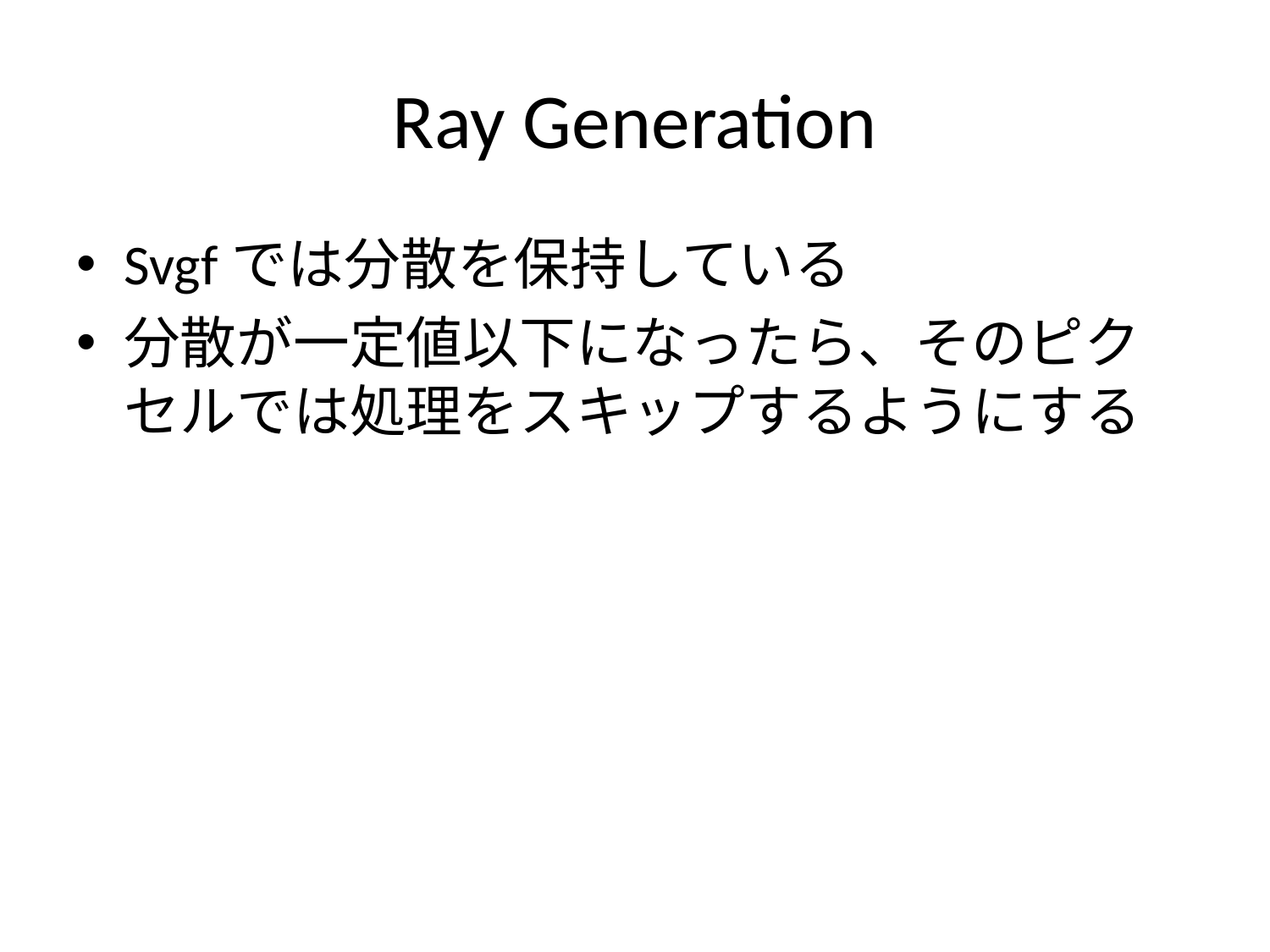

# Ray Generation
Svgfでは分散を保持している
分散が一定値以下になったら、そのピクセルでは処理をスキップするようにする